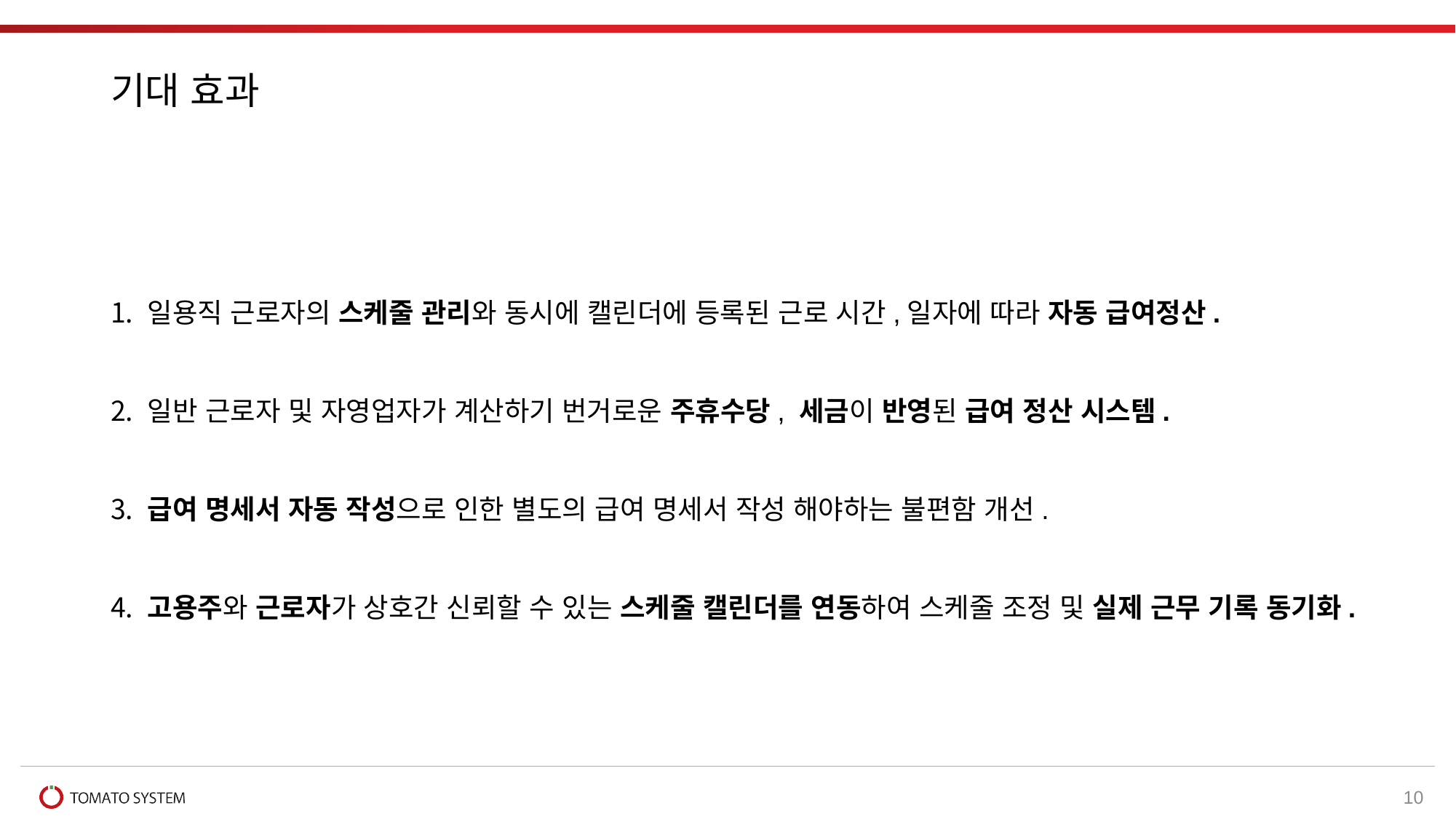

# 기대 효과
 일용직 근로자의 스케줄 관리와 동시에 캘린더에 등록된 근로 시간,일자에 따라 자동 급여정산.

 일반 근로자 및 자영업자가 계산하기 번거로운 주휴수당, 세금이 반영된 급여 정산 시스템.

 급여 명세서 자동 작성으로 인한 별도의 급여 명세서 작성 해야하는 불편함 개선.

 고용주와 근로자가 상호간 신뢰할 수 있는 스케줄 캘린더를 연동하여 스케줄 조정 및 실제 근무 기록 동기화.
10